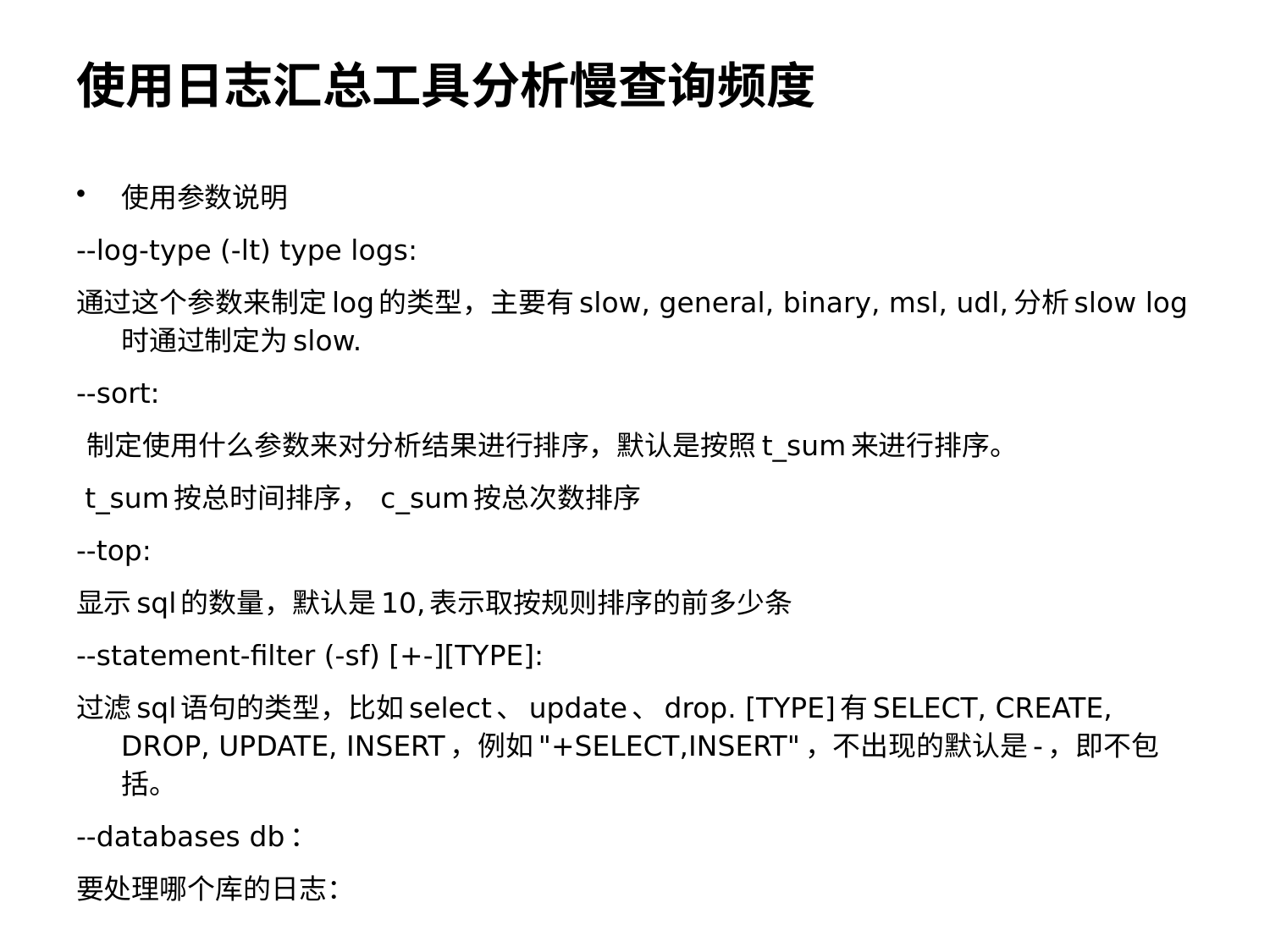

# 使用日志汇总工具分析慢查询频度
使用参数说明
--log-type (-lt) type logs:
通过这个参数来制定log的类型，主要有slow, general, binary, msl, udl,分析slow log时通过制定为slow.
--sort:
 制定使用什么参数来对分析结果进行排序，默认是按照t_sum来进行排序。
 t_sum按总时间排序， c_sum按总次数排序
--top:
显示sql的数量，默认是10,表示取按规则排序的前多少条
--statement-filter (-sf) [+-][TYPE]:
过滤sql语句的类型，比如select、update、drop. [TYPE]有SELECT, CREATE, DROP, UPDATE, INSERT，例如"+SELECT,INSERT"，不出现的默认是-，即不包括。
--databases db：
要处理哪个库的日志：